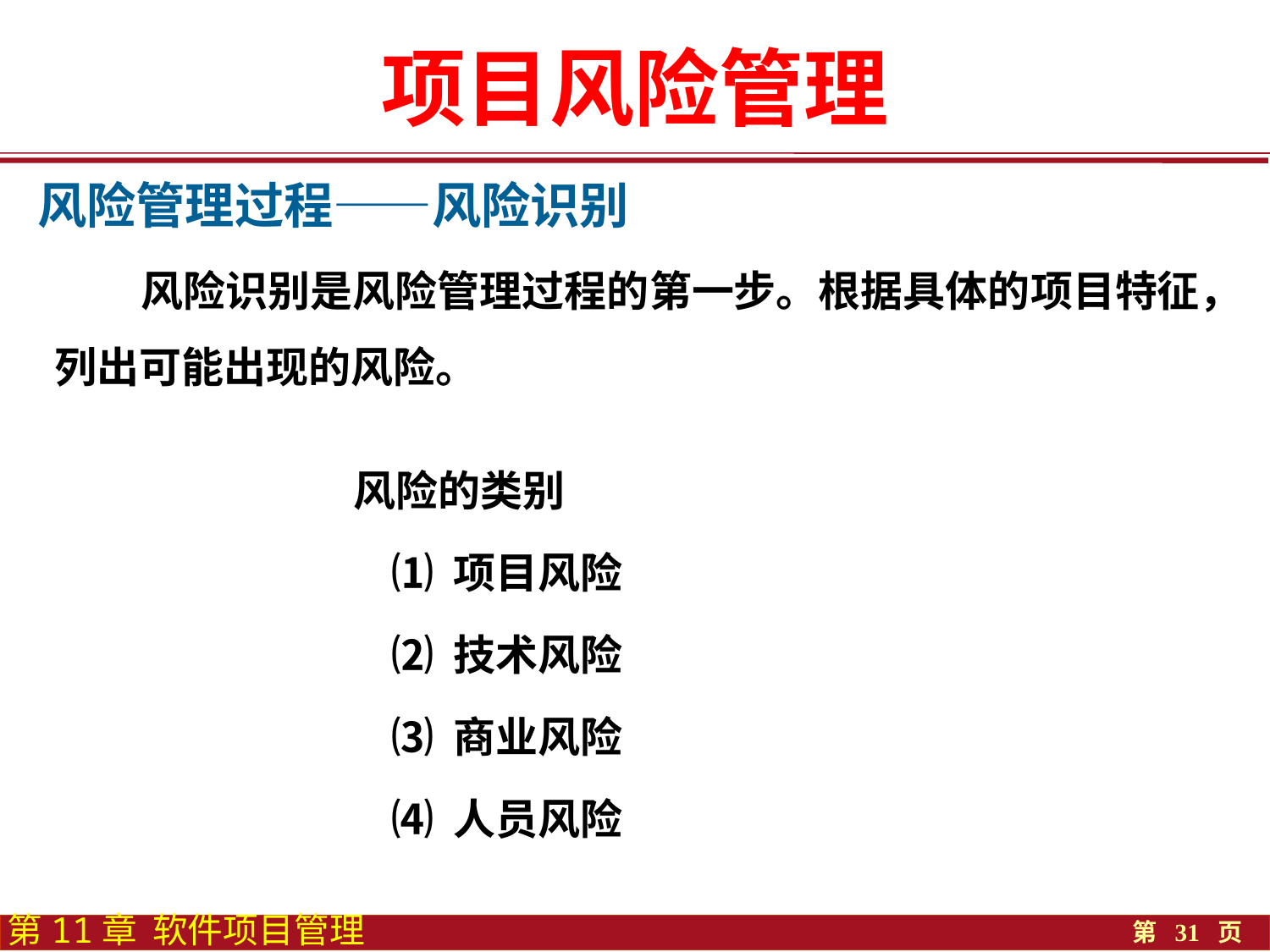

项目风险管理
风险管理过程——风险识别
        风险识别是风险管理过程的第一步。根据具体的项目特征，列出可能出现的风险。
风险的类别
    ⑴ 项目风险
    ⑵ 技术风险
    ⑶ 商业风险
    ⑷ 人员风险